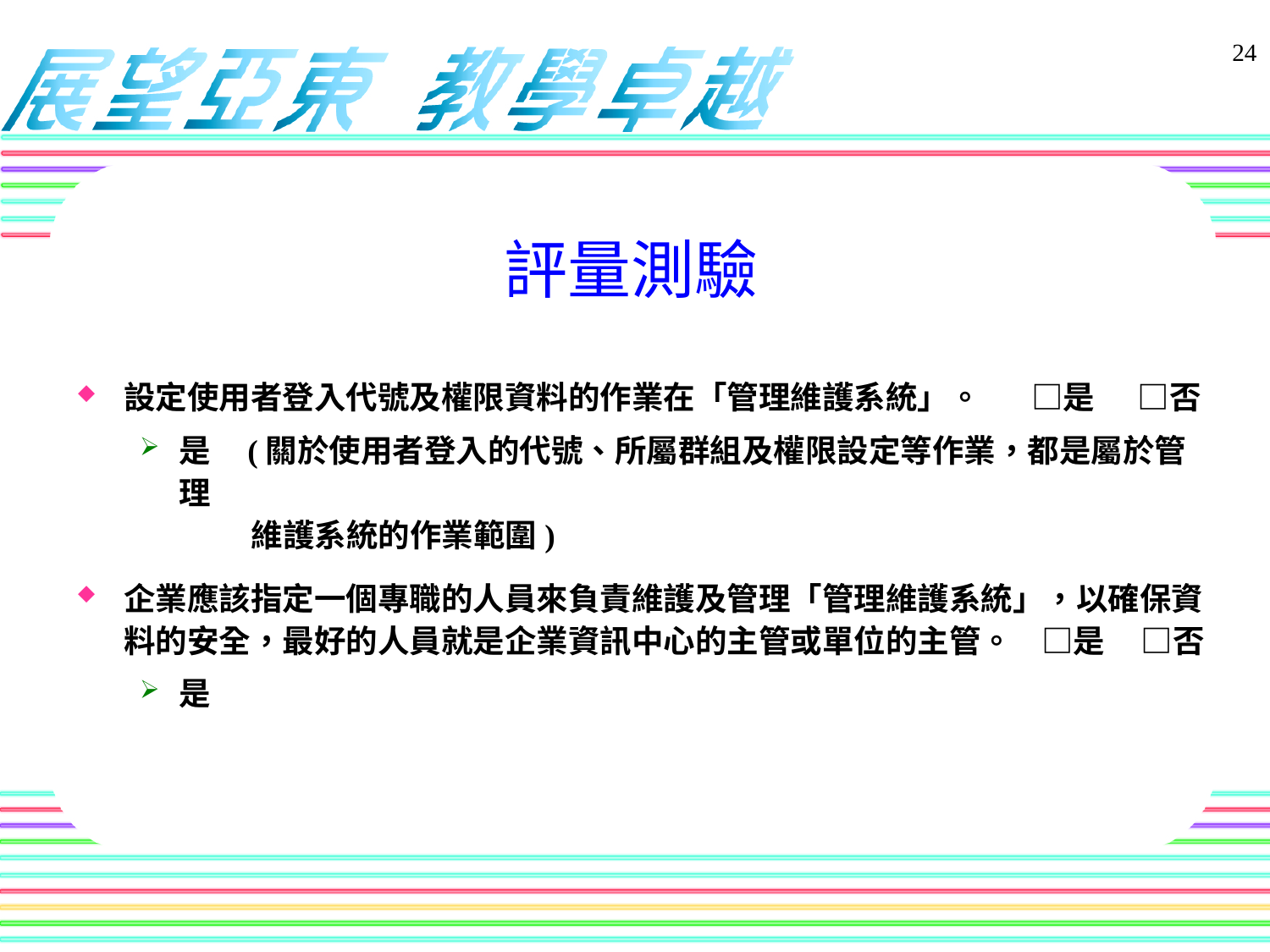

評量測驗
24
設定使用者登入代號及權限資料的作業在「管理維護系統」。       □是      □否
是    (關於使用者登入的代號、所屬群組及權限設定等作業，都是屬於管理
          維護系統的作業範圍)
企業應該指定一個專職的人員來負責維護及管理「管理維護系統」，以確保資料的安全，最好的人員就是企業資訊中心的主管或單位的主管。    □是     □否
是